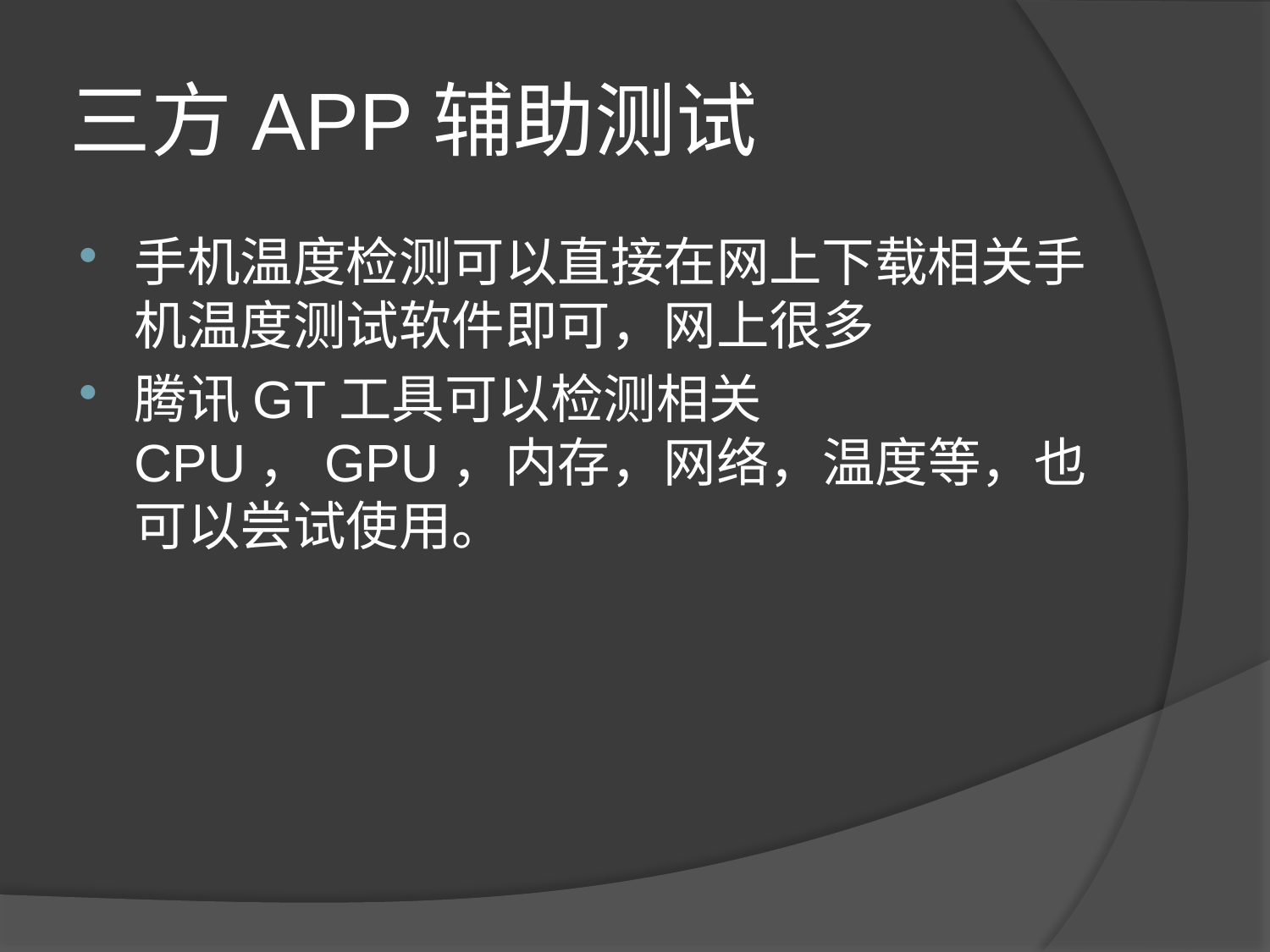

# 三方APP辅助测试
手机温度检测可以直接在网上下载相关手机温度测试软件即可，网上很多
腾讯GT工具可以检测相关CPU，GPU，内存，网络，温度等，也可以尝试使用。